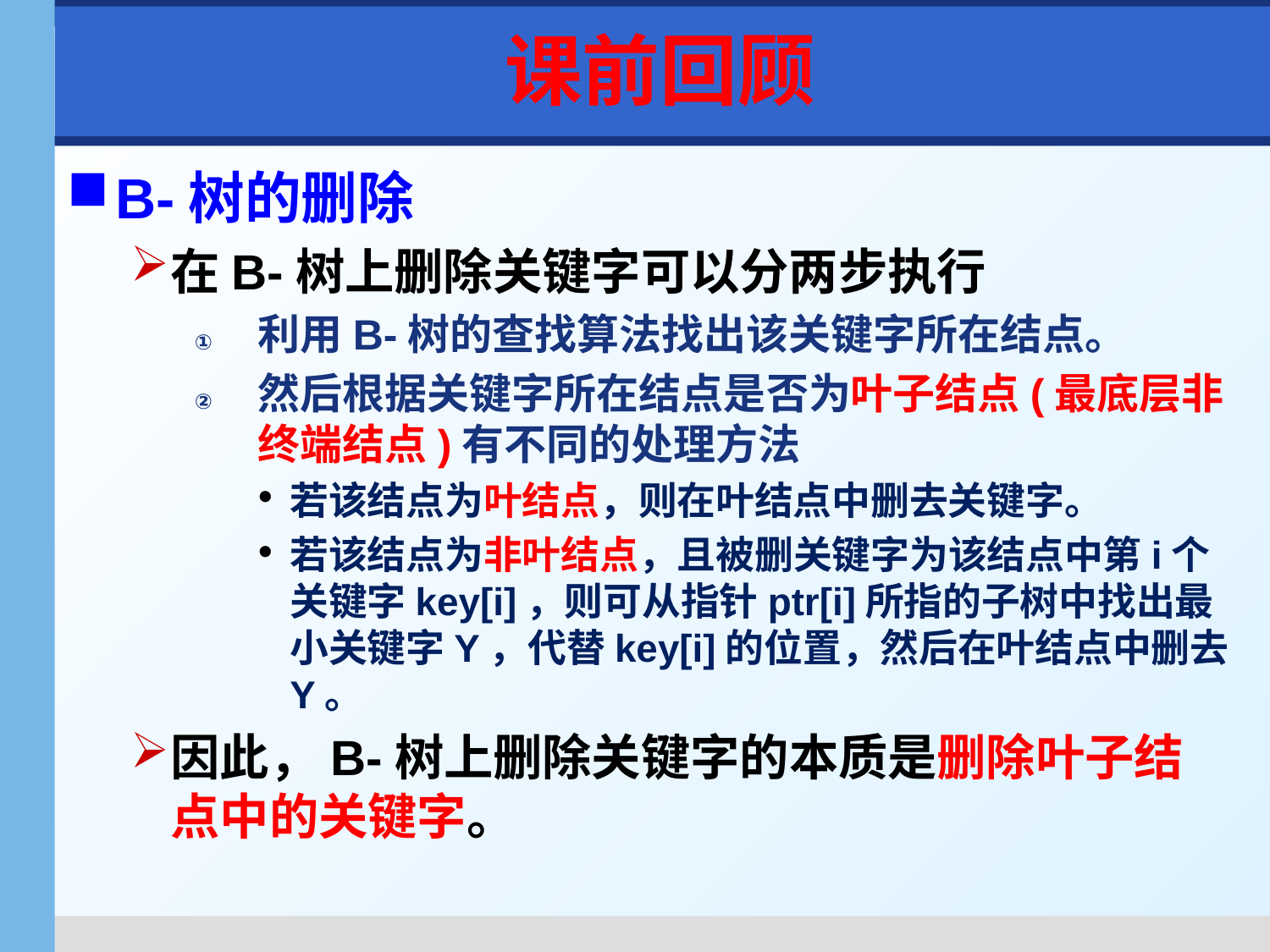

课前回顾
B-树的删除
在B-树上删除关键字可以分两步执行
利用B-树的查找算法找出该关键字所在结点。
然后根据关键字所在结点是否为叶子结点(最底层非终端结点)有不同的处理方法
若该结点为叶结点，则在叶结点中删去关键字。
若该结点为非叶结点，且被删关键字为该结点中第i个关键字key[i]，则可从指针ptr[i]所指的子树中找出最小关键字Y，代替key[i]的位置，然后在叶结点中删去Y。
因此，B-树上删除关键字的本质是删除叶子结点中的关键字。